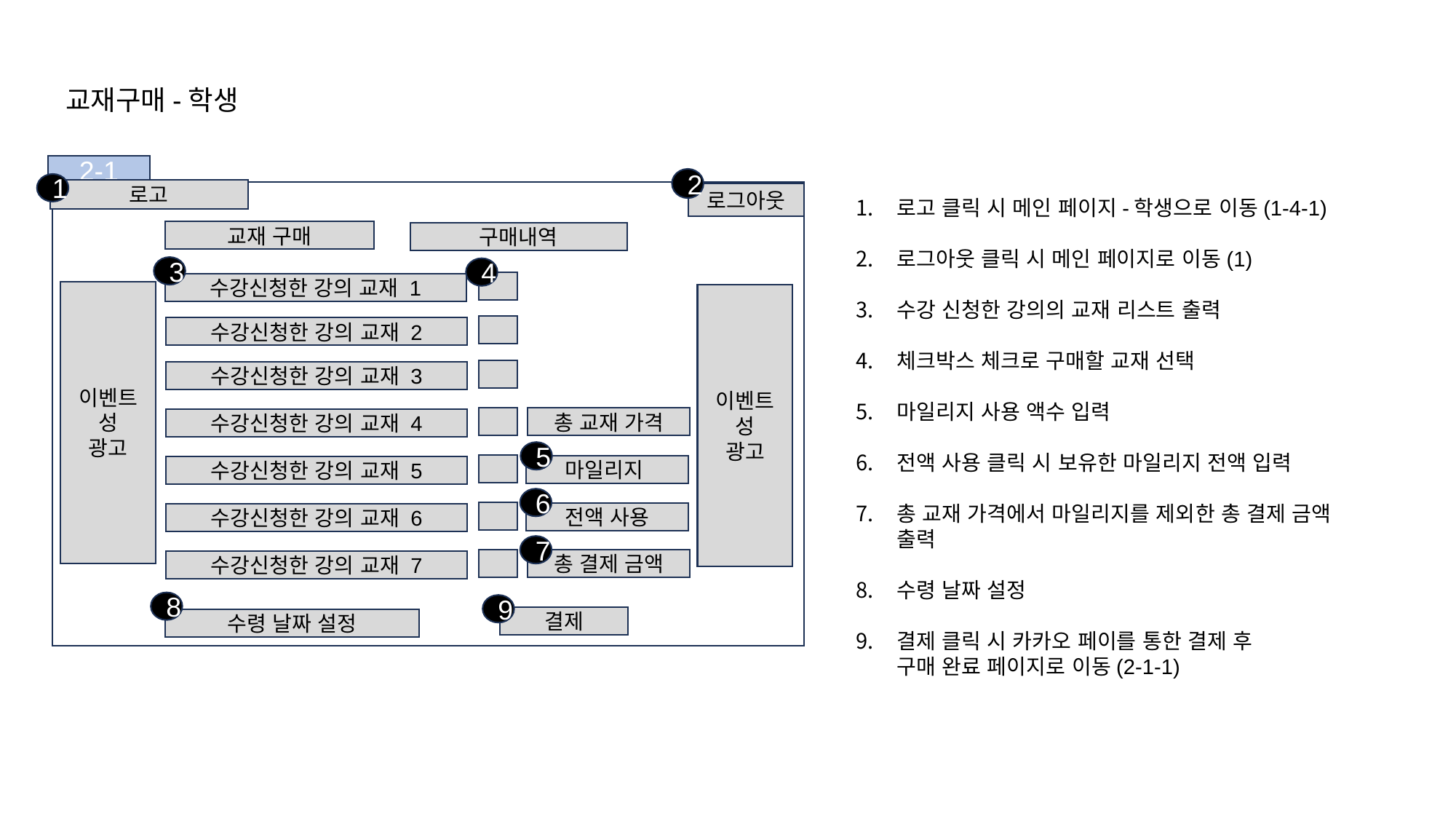

교재구매-학생
2-1
2
1
로고

로그아웃
로고 클릭 시 메인 페이지-학생으로 이동(1-4-1)

로그아웃 클릭 시 메인 페이지로 이동(1)

수강 신청한 강의의 교재 리스트 출력

체크박스 체크로 구매할 교재 선택

마일리지 사용 액수 입력

전액 사용 클릭 시 보유한 마일리지 전액 입력

총 교재 가격에서 마일리지를 제외한 총 결제 금액 출력

수령 날짜 설정

결제 클릭 시 카카오 페이를 통한 결제 후
      구매 완료 페이지로 이동(2-1-1)

교재 구매
구매내역
3
4

수강신청한 강의 교재 1
수강신청한 강의 교재 2
수강신청한 강의 교재 3
수강신청한 강의 교재 4
수강신청한 강의 교재 5
수강신청한 강의 교재 6
수강신청한 강의 교재 7
이벤트성
광고
이벤트성
광고

총 교재 가격
5

마일리지
6

전액 사용
7

총 결제 금액
8
9
결제
수령 날짜 설정